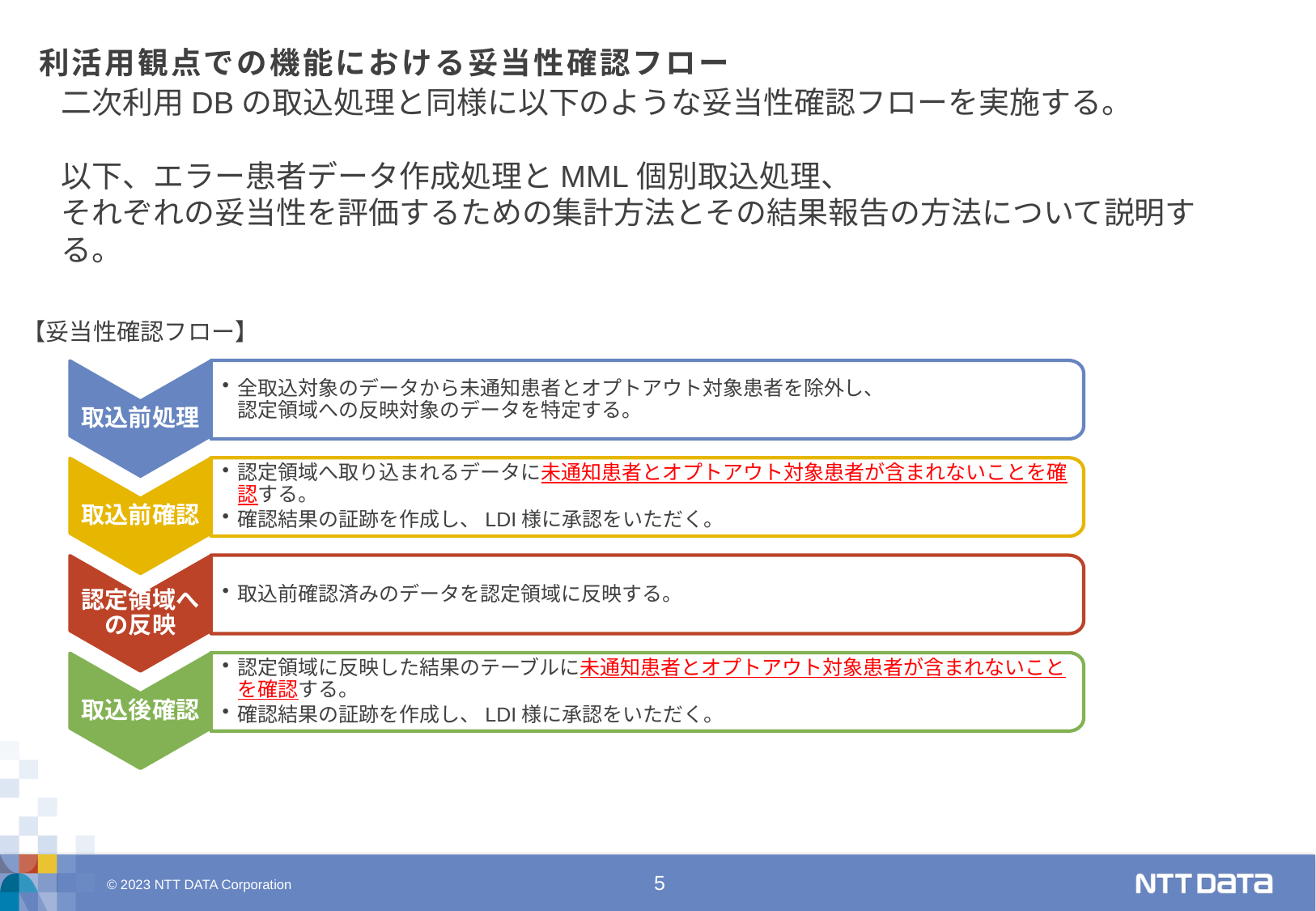

# 利活用観点での機能における妥当性確認フロー
二次利用DBの取込処理と同様に以下のような妥当性確認フローを実施する。

以下、エラー患者データ作成処理とMML個別取込処理、
それぞれの妥当性を評価するための集計方法とその結果報告の方法について説明する。
【妥当性確認フロー】
全取込対象のデータから未通知患者とオプトアウト対象患者を除外し、
認定領域への反映対象のデータを特定する。
取込前処理
認定領域へ取り込まれるデータに未通知患者とオプトアウト対象患者が含まれないことを確認する。
確認結果の証跡を作成し、LDI様に承認をいただく。
取込前確認
取込前確認済みのデータを認定領域に反映する。
認定領域への反映
認定領域に反映した結果のテーブルに未通知患者とオプトアウト対象患者が含まれないことを確認する。
確認結果の証跡を作成し、LDI様に承認をいただく。
取込後確認